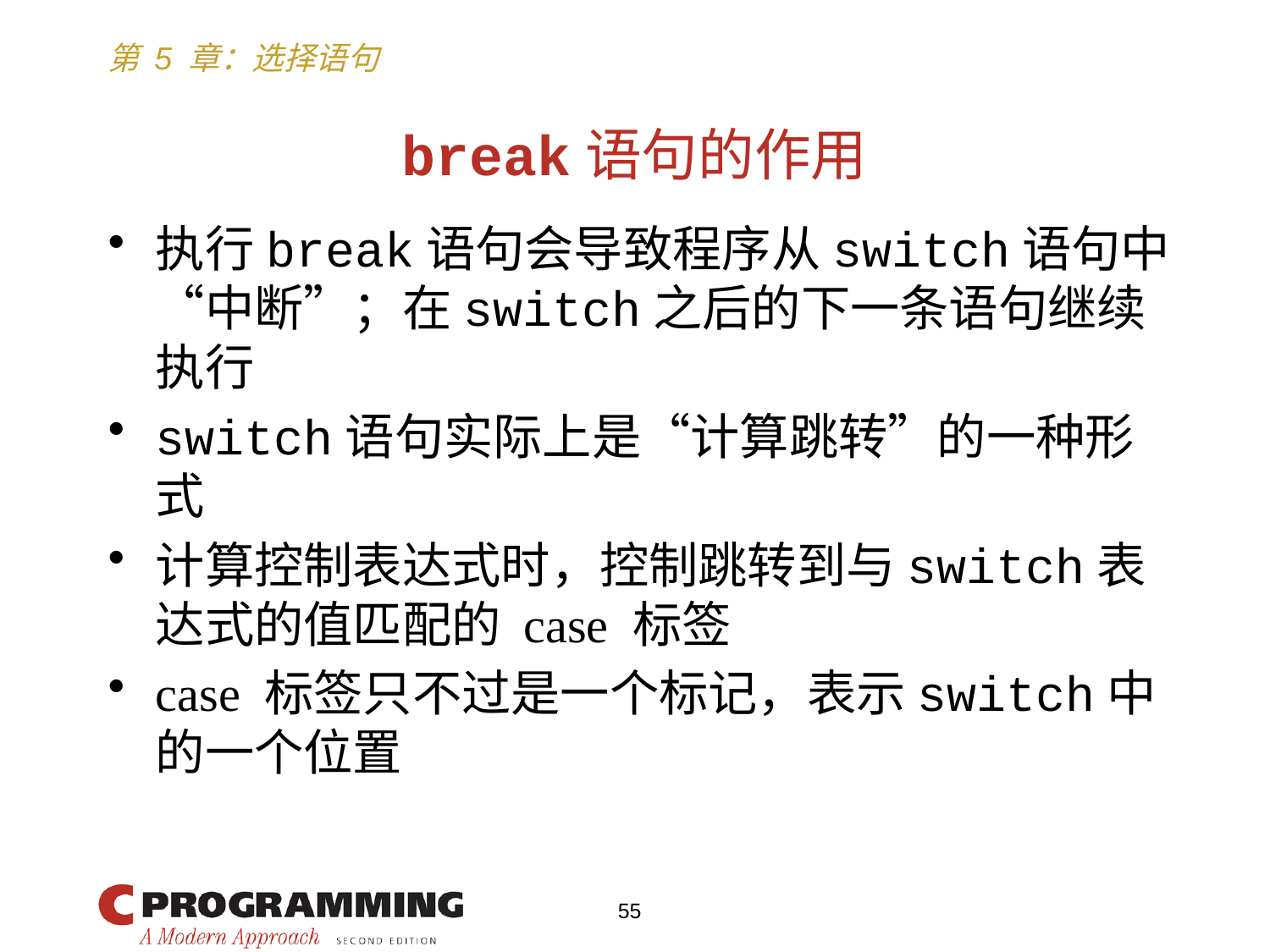

# break语句的作用
执行break语句会导致程序从switch语句中“中断”；在switch之后的下一条语句继续执行
switch语句实际上是“计算跳转”的一种形式
计算控制表达式时，控制跳转到与switch表达式的值匹配的 case 标签
case 标签只不过是一个标记，表示switch中的一个位置
55